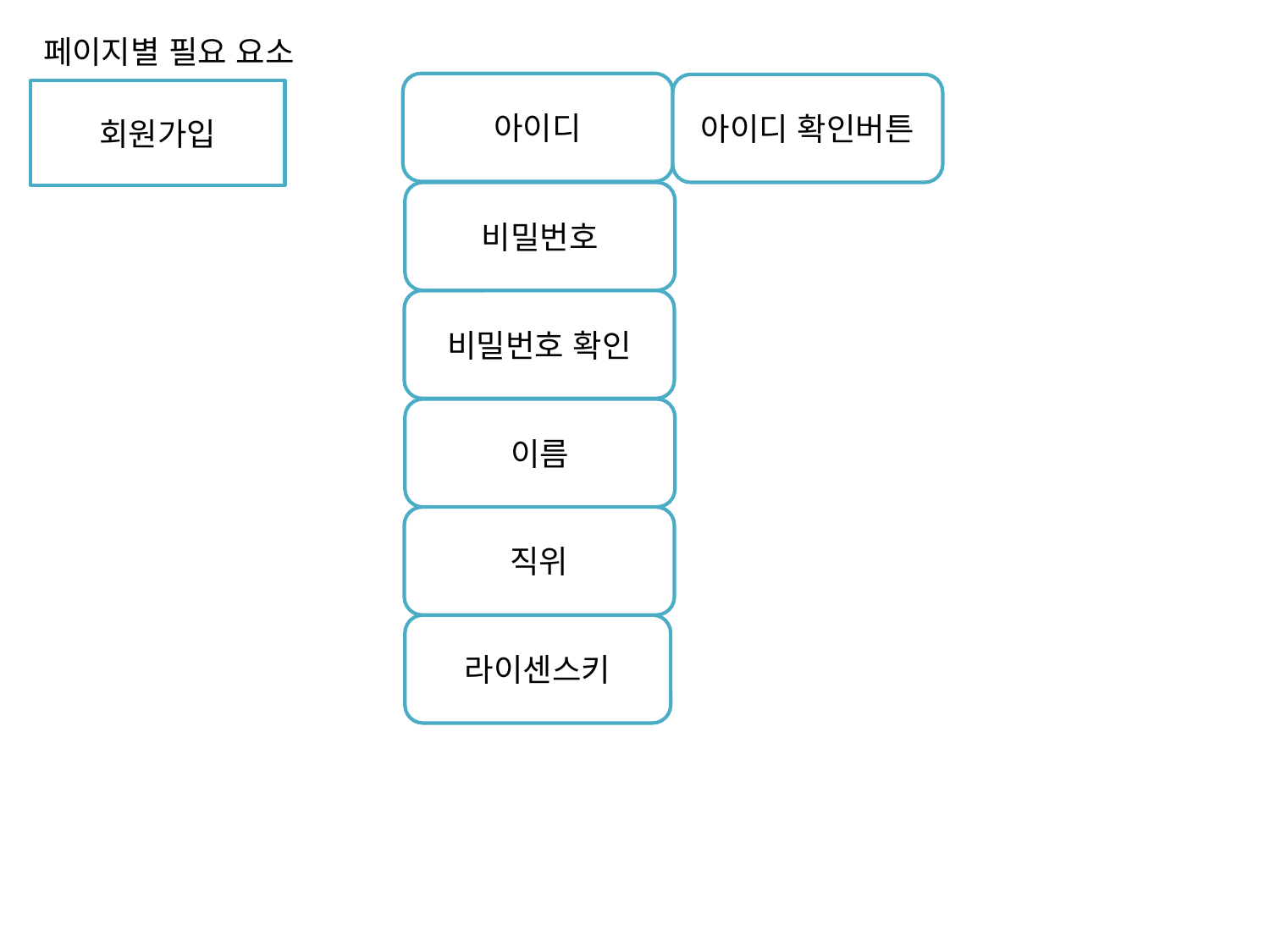

페이지별 필요 요소
아이디
아이디 확인버튼
회원가입
비밀번호
비밀번호 확인
이름
직위
라이센스키